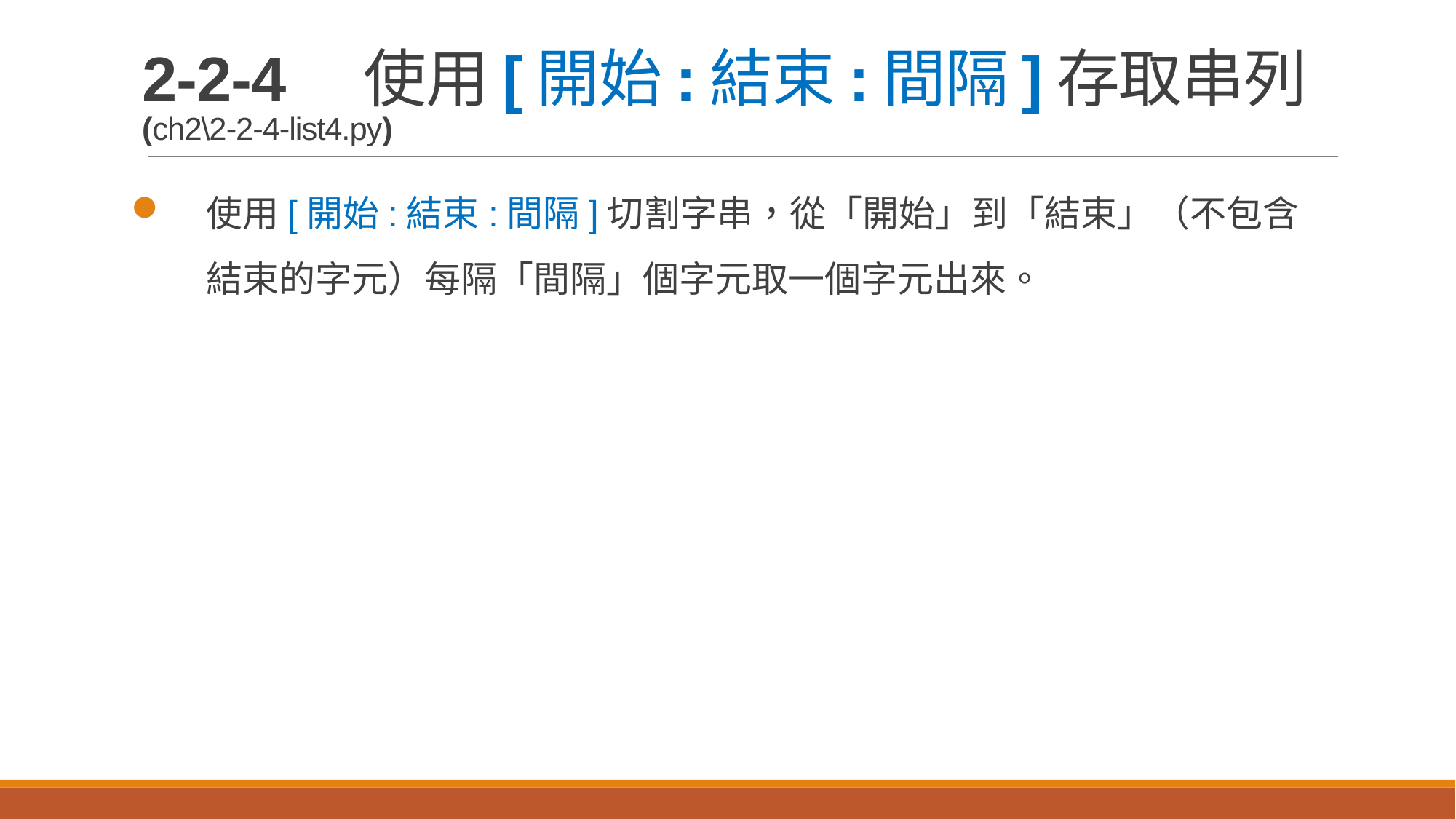

# 2-2-4　使用[開始:結束:間隔]存取串列(ch2\2-2-4-list4.py)
使用[開始:結束:間隔]切割字串，從「開始」到「結束」（不包含結束的字元）每隔「間隔」個字元取一個字元出來。